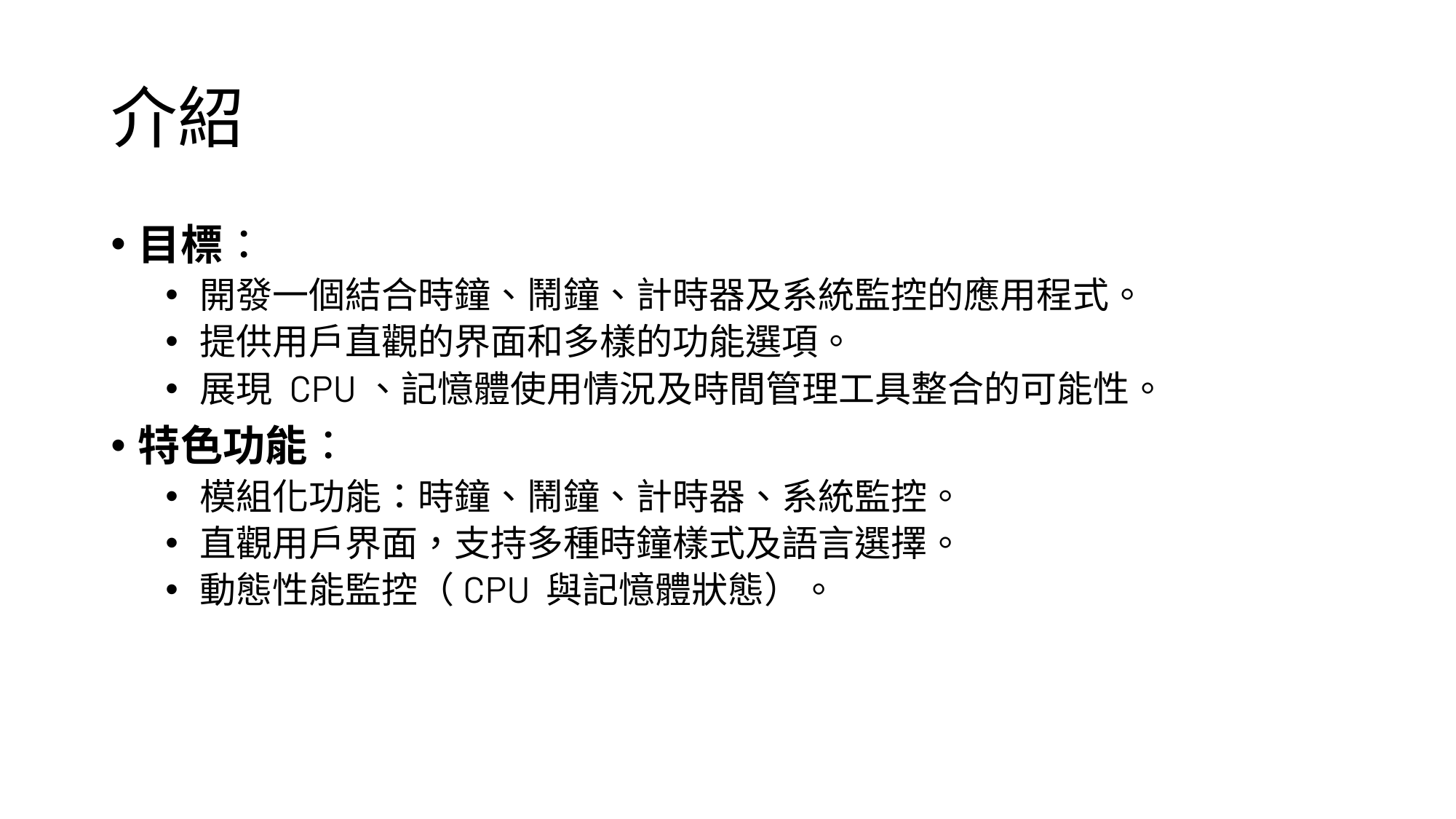

# 介紹
目標：
開發一個結合時鐘、鬧鐘、計時器及系統監控的應用程式。
提供用戶直觀的界面和多樣的功能選項。
展現 CPU、記憶體使用情況及時間管理工具整合的可能性。
特色功能：
模組化功能：時鐘、鬧鐘、計時器、系統監控。
直觀用戶界面，支持多種時鐘樣式及語言選擇。
動態性能監控（CPU 與記憶體狀態）。